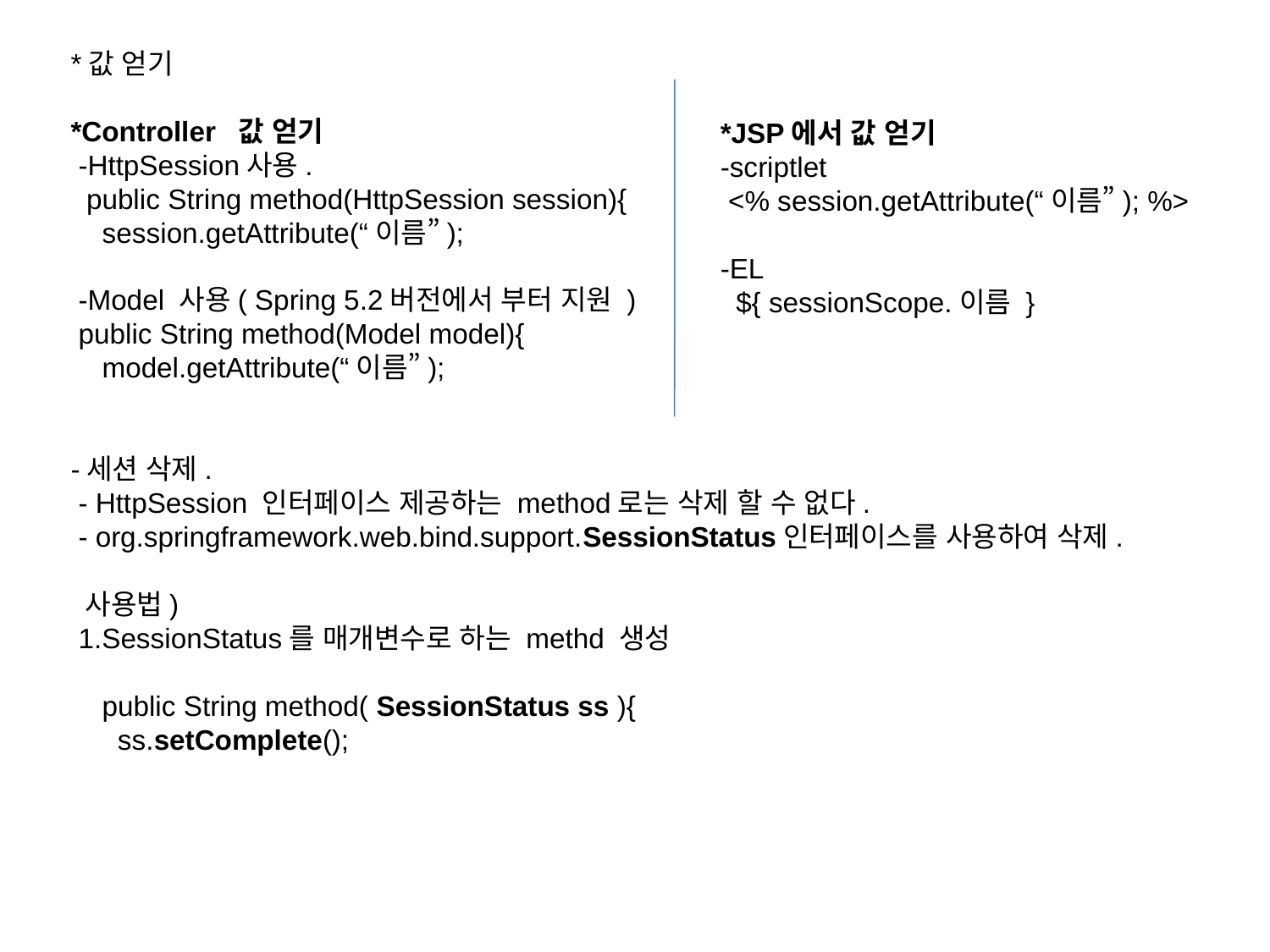

*값 얻기

*Controller  값 얻기
 -HttpSession사용.
  public String method(HttpSession session){
    session.getAttribute(“이름”);

 -Model 사용( Spring 5.2버전에서 부터 지원 )
 public String method(Model model){
    model.getAttribute(“이름”);

-세션 삭제.
 - HttpSession 인터페이스 제공하는 method로는 삭제 할 수 없다.
 - org.springframework.web.bind.support.SessionStatus인터페이스를 사용하여 삭제.

 사용법)
 1.SessionStatus를 매개변수로 하는 methd 생성

    public String method( SessionStatus ss ){
      ss.setComplete();

*JSP에서 값 얻기
-scriptlet
 <% session.getAttribute(“이름”); %>

-EL
  ${ sessionScope.이름 }